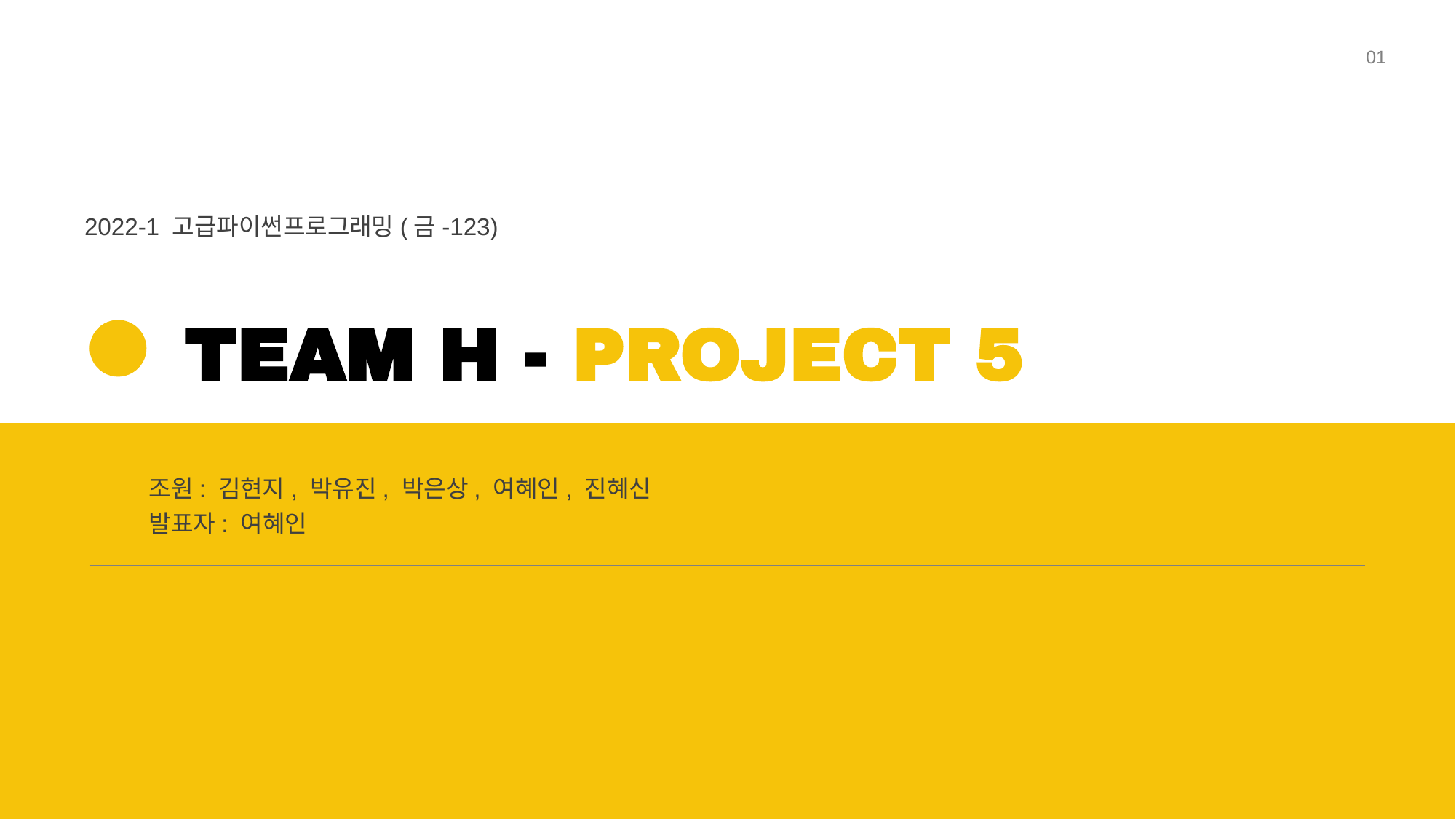

01

2022-1 고급파이썬프로그래밍(금-123)
TEAM H - PROJECT 5

조원: 김현지, 박유진, 박은상, 여혜인, 진혜신
발표자: 여혜인